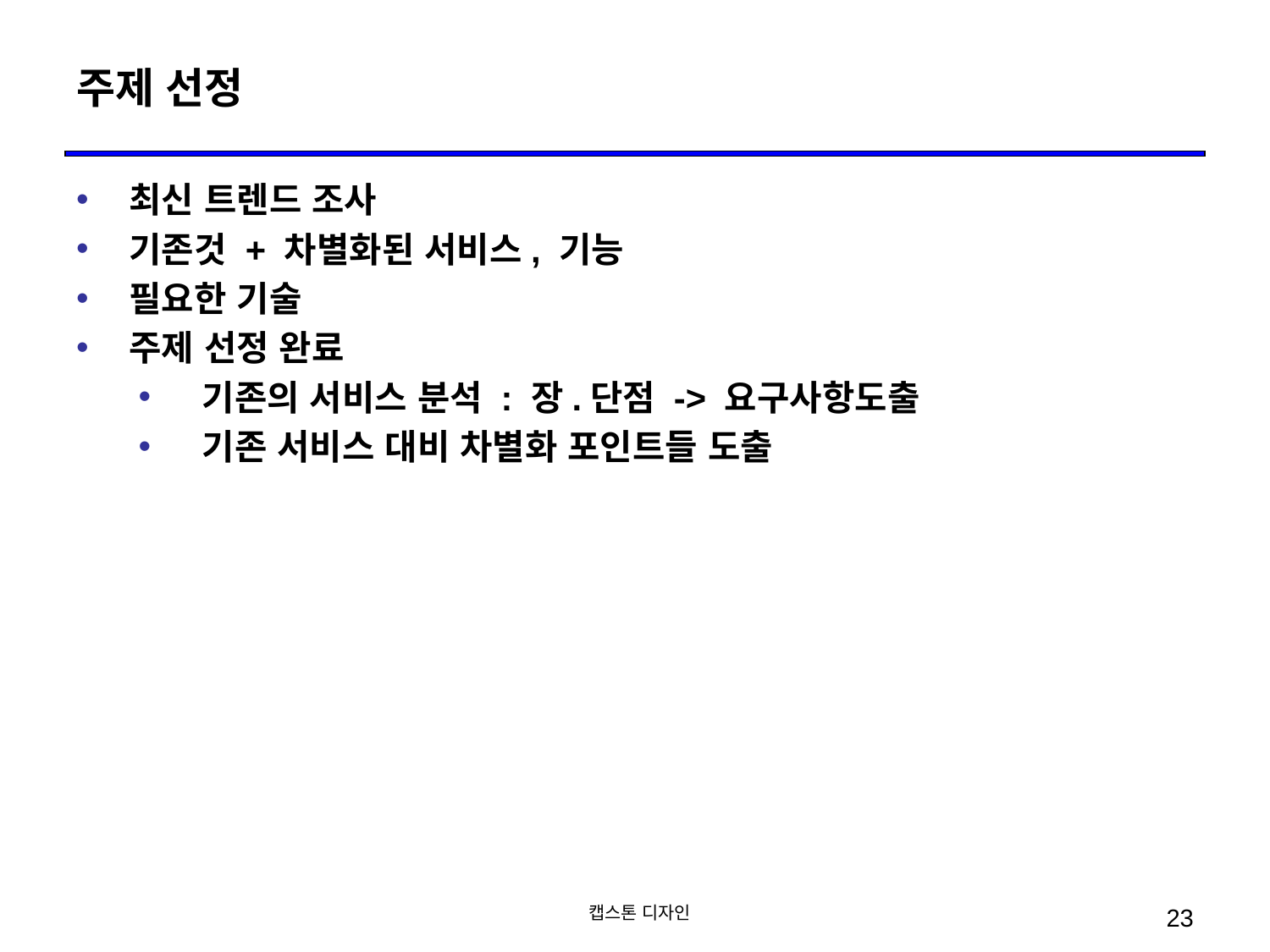

# 주제 선정
최신 트렌드 조사
기존것 + 차별화된 서비스, 기능
필요한 기술
주제 선정 완료
기존의 서비스 분석 : 장.단점 -> 요구사항도출
기존 서비스 대비 차별화 포인트들 도출

 캡스톤 디자인
23